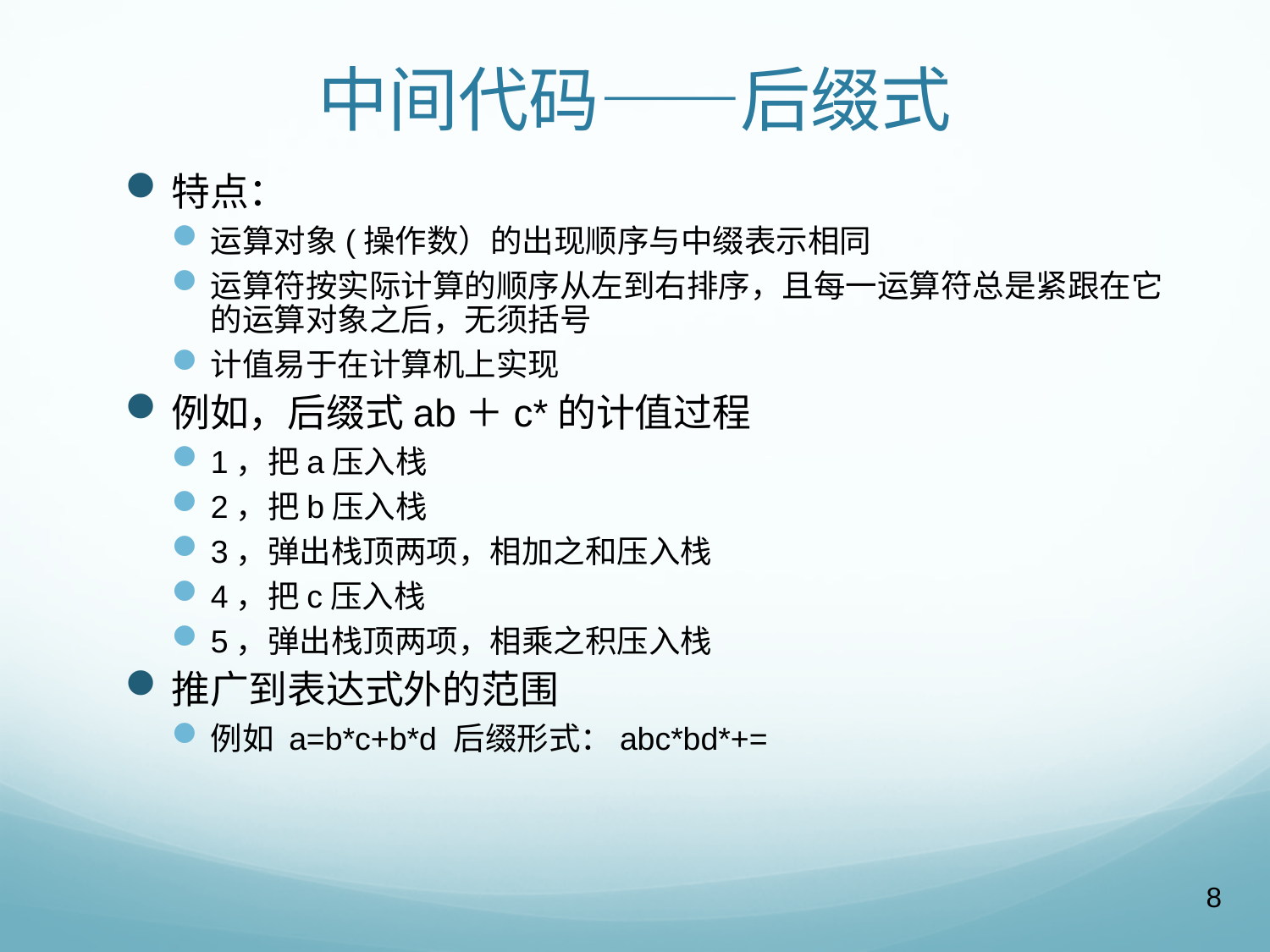

# 中间代码——后缀式
特点：
运算对象(操作数）的出现顺序与中缀表示相同
运算符按实际计算的顺序从左到右排序，且每一运算符总是紧跟在它的运算对象之后，无须括号
计值易于在计算机上实现
例如，后缀式ab＋c*的计值过程
1，把a压入栈
2，把b压入栈
3，弹出栈顶两项，相加之和压入栈
4，把c压入栈
5，弹出栈顶两项，相乘之积压入栈
推广到表达式外的范围
例如 a=b*c+b*d 后缀形式：abc*bd*+=
8